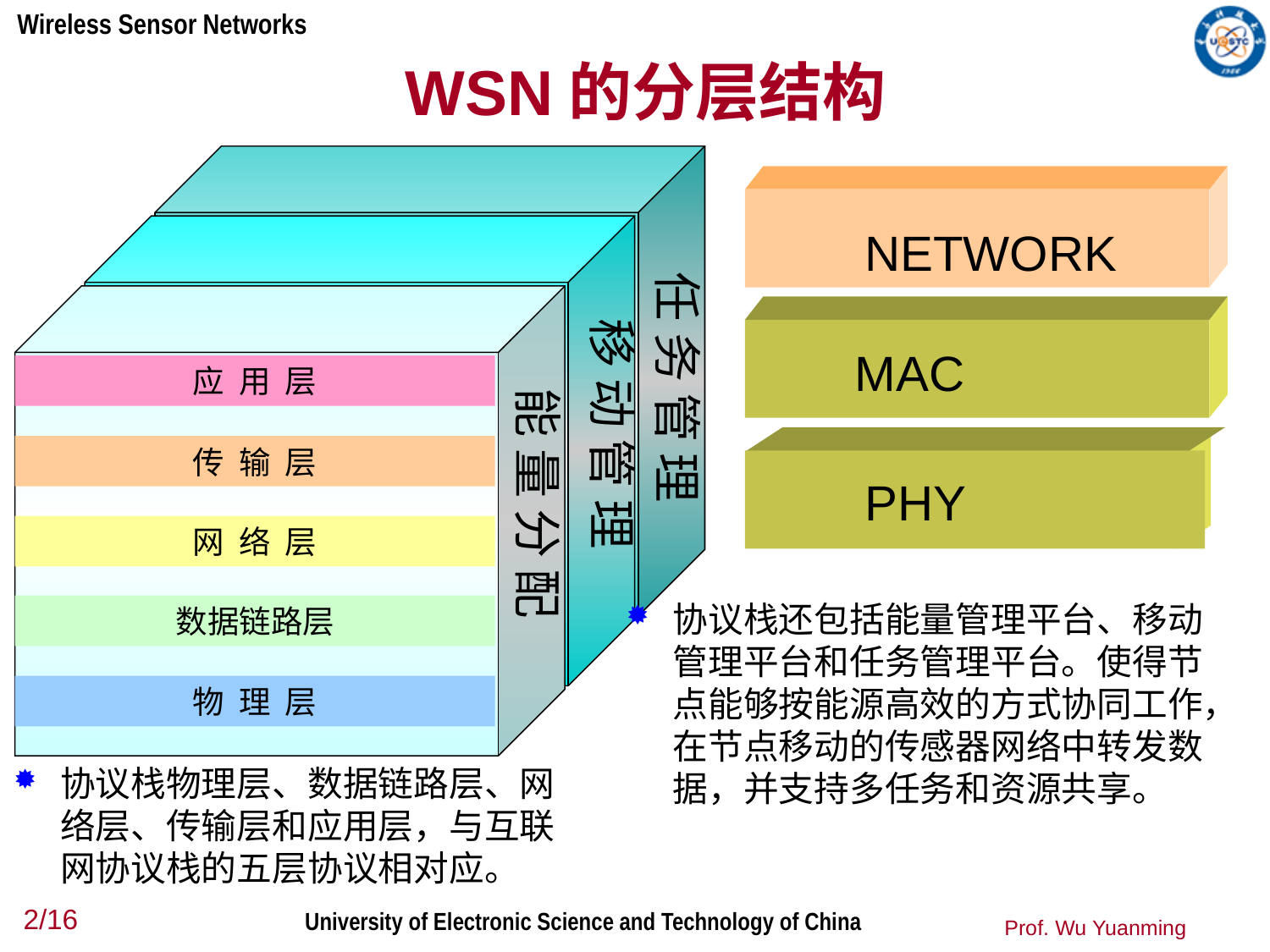

WSN的分层结构

NETWORK

MAC

PHY

  任 务 管 理

移 动 管 理
应  用  层
能 量 分 配
传  输  层
网  络  层
数据链路层
协议栈还包括能量管理平台、移动管理平台和任务管理平台。使得节点能够按能源高效的方式协同工作，在节点移动的传感器网络中转发数据，并支持多任务和资源共享。
物  理  层
协议栈物理层、数据链路层、网络层、传输层和应用层，与互联网协议栈的五层协议相对应。
2/16
Prof. Wu Yuanming